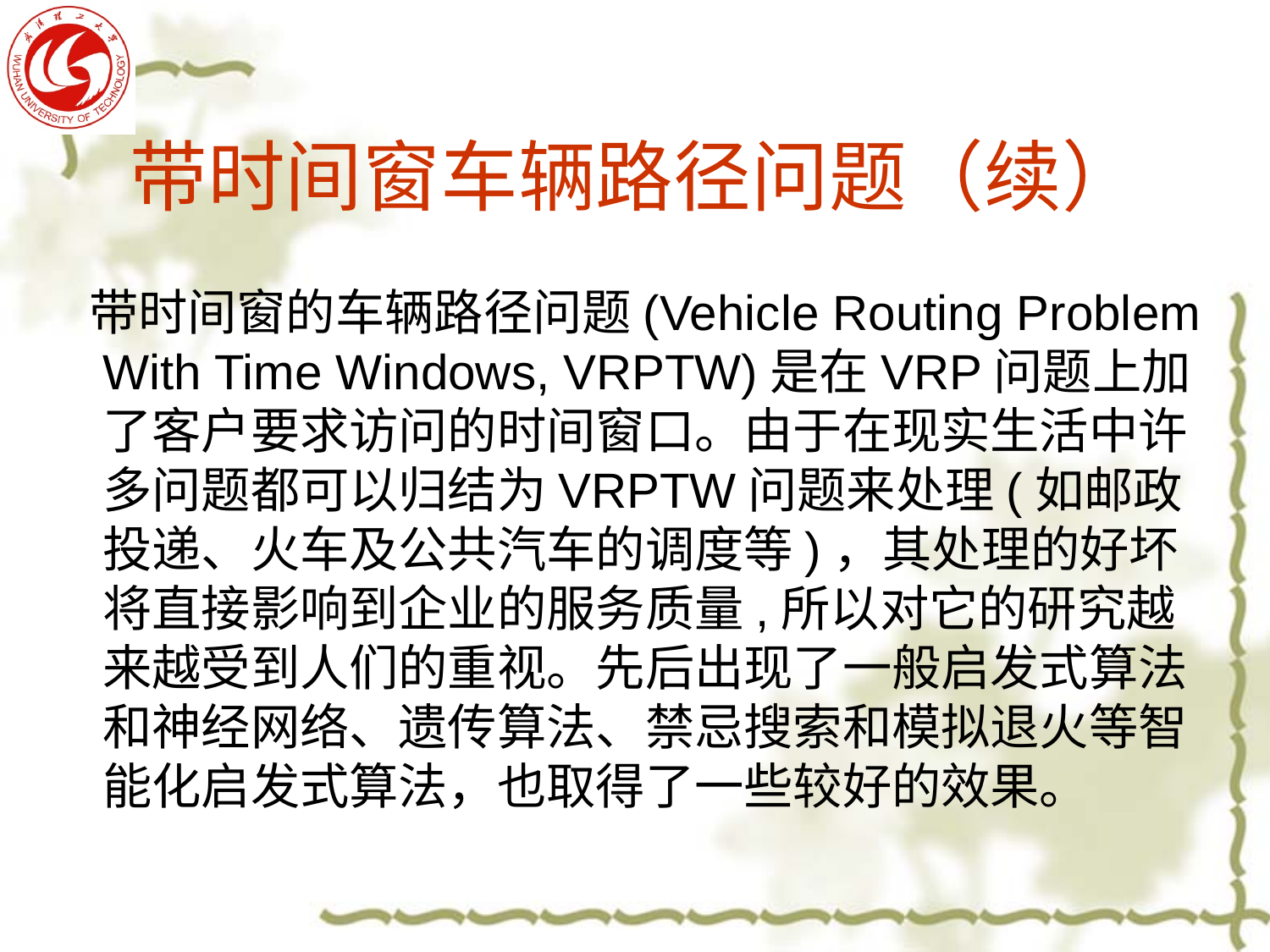

# 带时间窗车辆路径问题（续）
  带时间窗的车辆路径问题(Vehicle Routing Problem With Time Windows, VRPTW)是在VRP问题上加了客户要求访问的时间窗口。由于在现实生活中许多问题都可以归结为VRPTW问题来处理(如邮政投递、火车及公共汽车的调度等)，其处理的好坏将直接影响到企业的服务质量,所以对它的研究越来越受到人们的重视。先后出现了一般启发式算法和神经网络、遗传算法、禁忌搜索和模拟退火等智能化启发式算法，也取得了一些较好的效果。